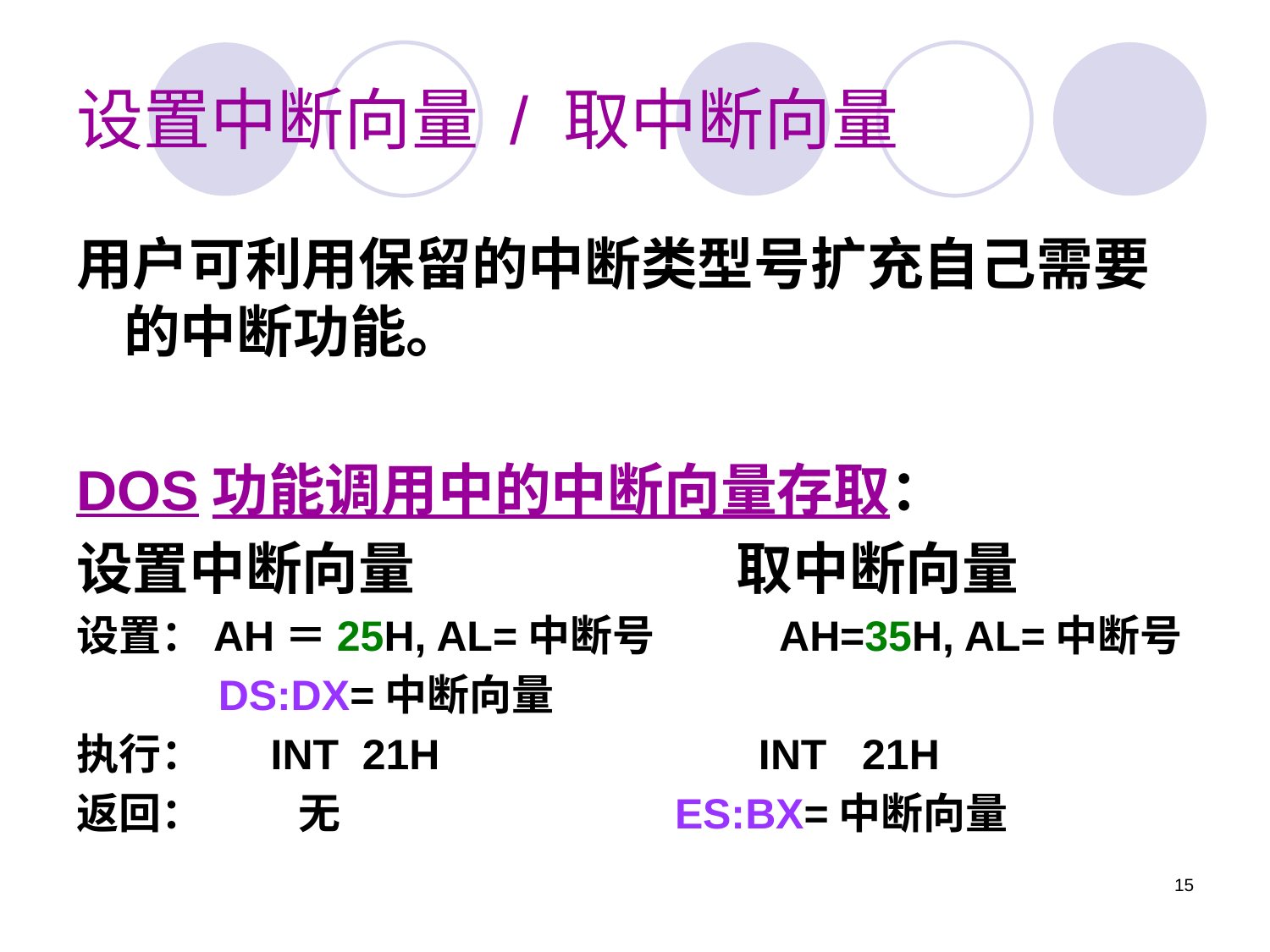

# 设置中断向量 / 取中断向量
用户可利用保留的中断类型号扩充自己需要的中断功能。

DOS功能调用中的中断向量存取：
设置中断向量                         取中断向量
设置：AH＝25H, AL=中断号            AH=35H, AL=中断号
            DS:DX=中断向量
执行：      INT  21H                           INT   21H
返回：          无                                  ES:BX=中断向量
15